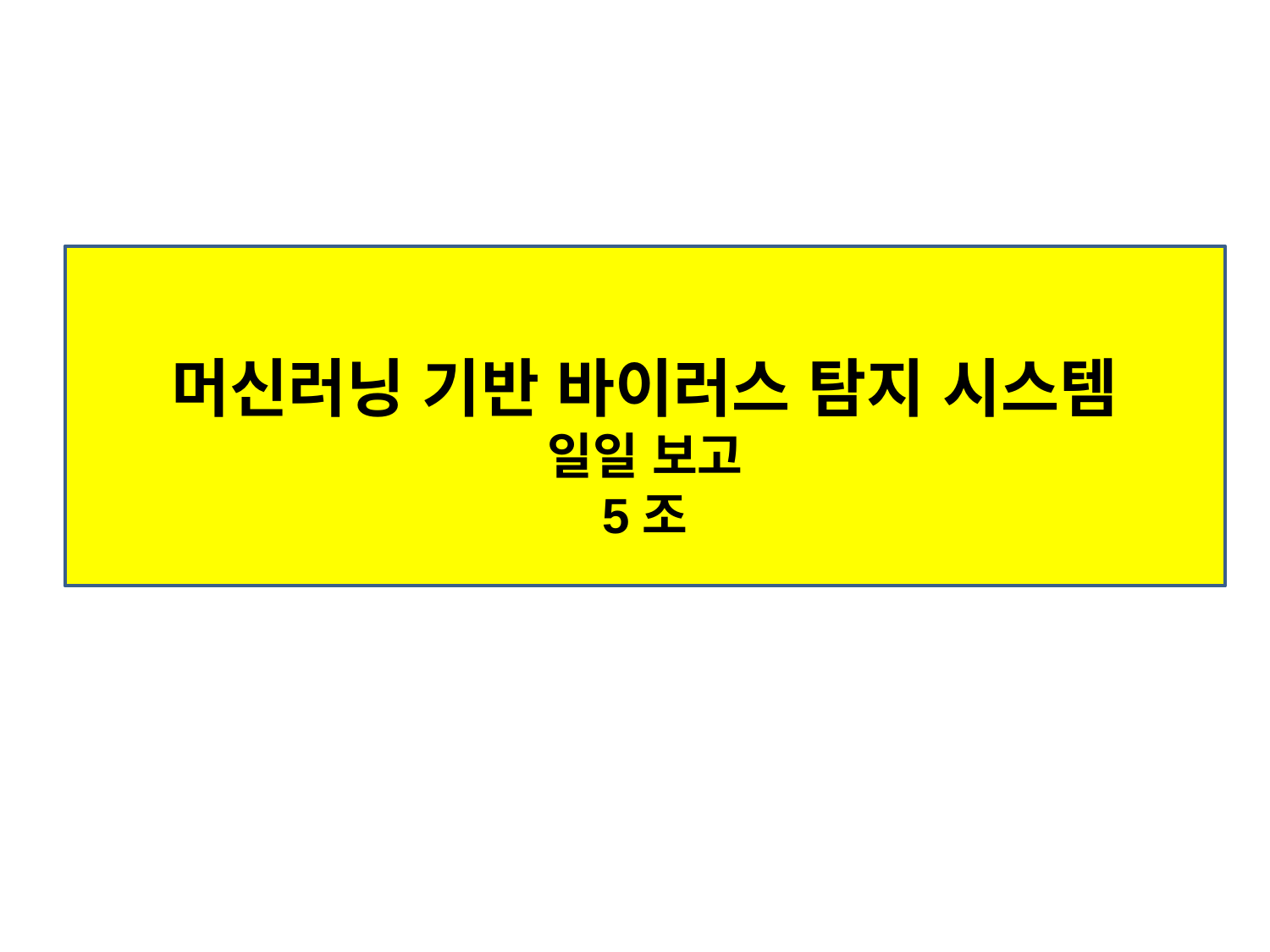

머신러닝 기반 바이러스 탐지 시스템
일일 보고
5조